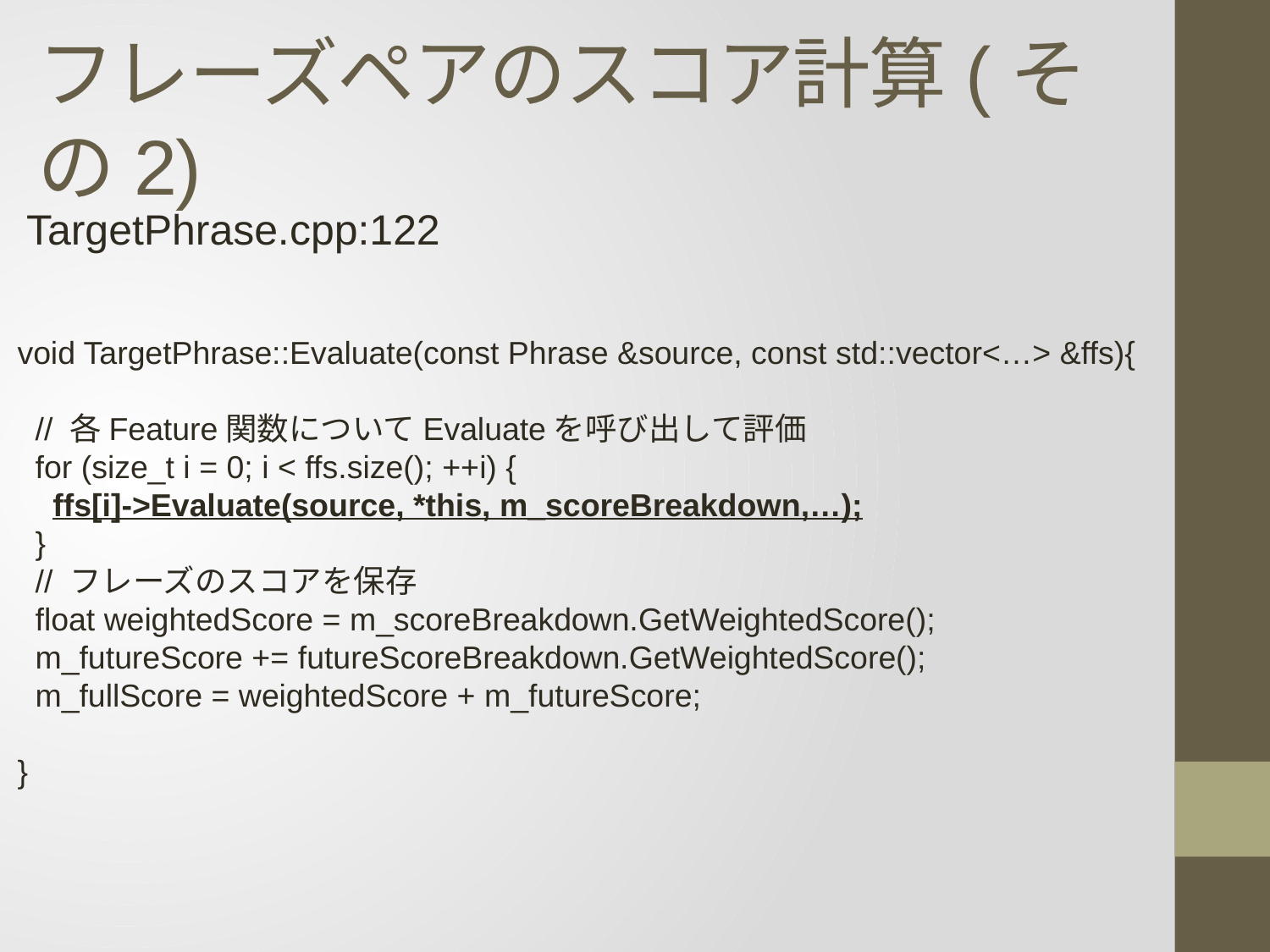

# フレーズペアのスコア計算(その2)
TargetPhrase.cpp:122
void TargetPhrase::Evaluate(const Phrase &source, const std::vector<…> &ffs){

  // 各Feature関数についてEvaluateを呼び出して評価
  for (size_t i = 0; i < ffs.size(); ++i) {
    ffs[i]->Evaluate(source, *this, m_scoreBreakdown,…);
  }
  // フレーズのスコアを保存
  float weightedScore = m_scoreBreakdown.GetWeightedScore();
  m_futureScore += futureScoreBreakdown.GetWeightedScore();
  m_fullScore = weightedScore + m_futureScore;

}